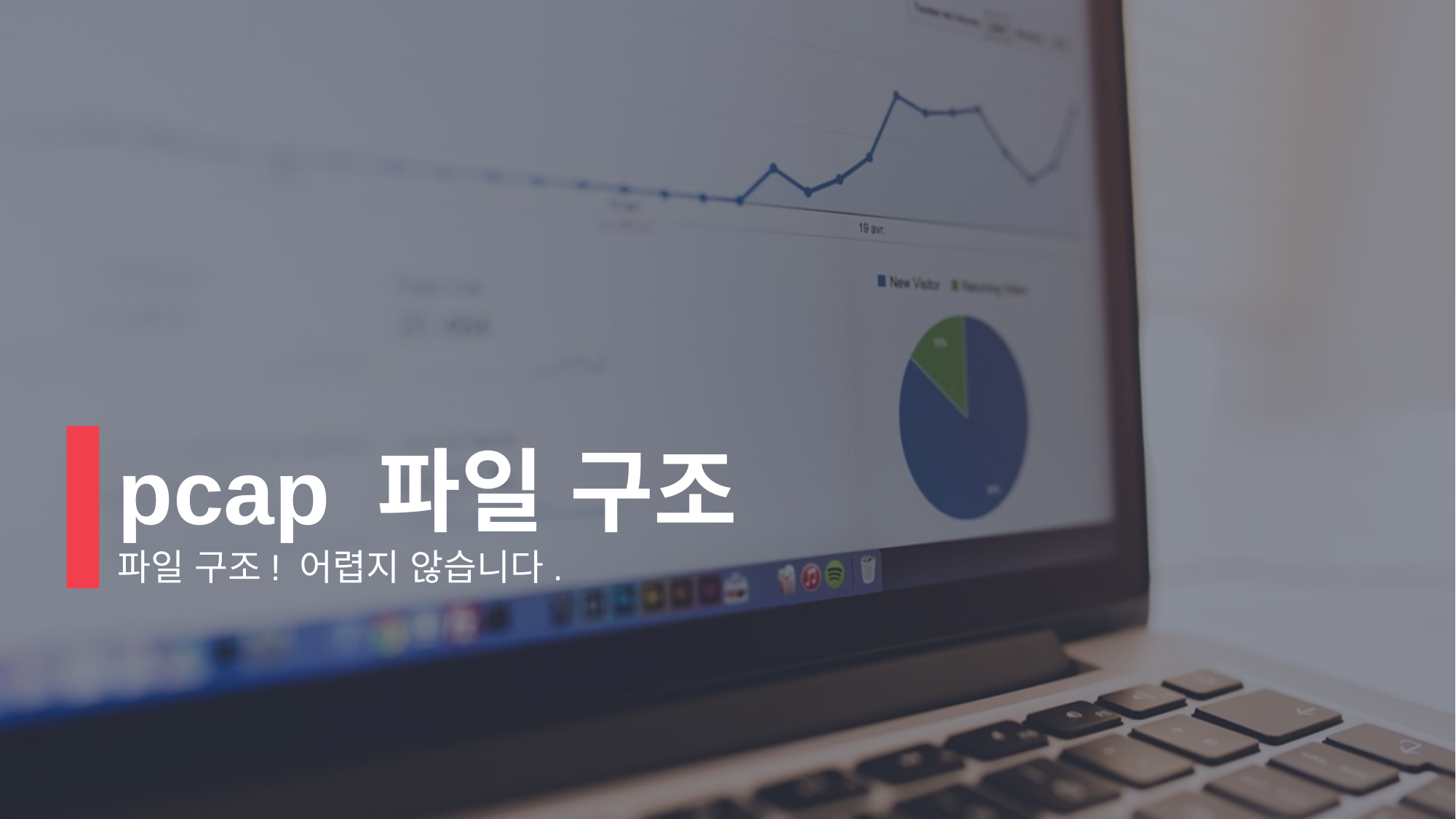

# pcap 파일 구조
파일 구조! 어렵지 않습니다.